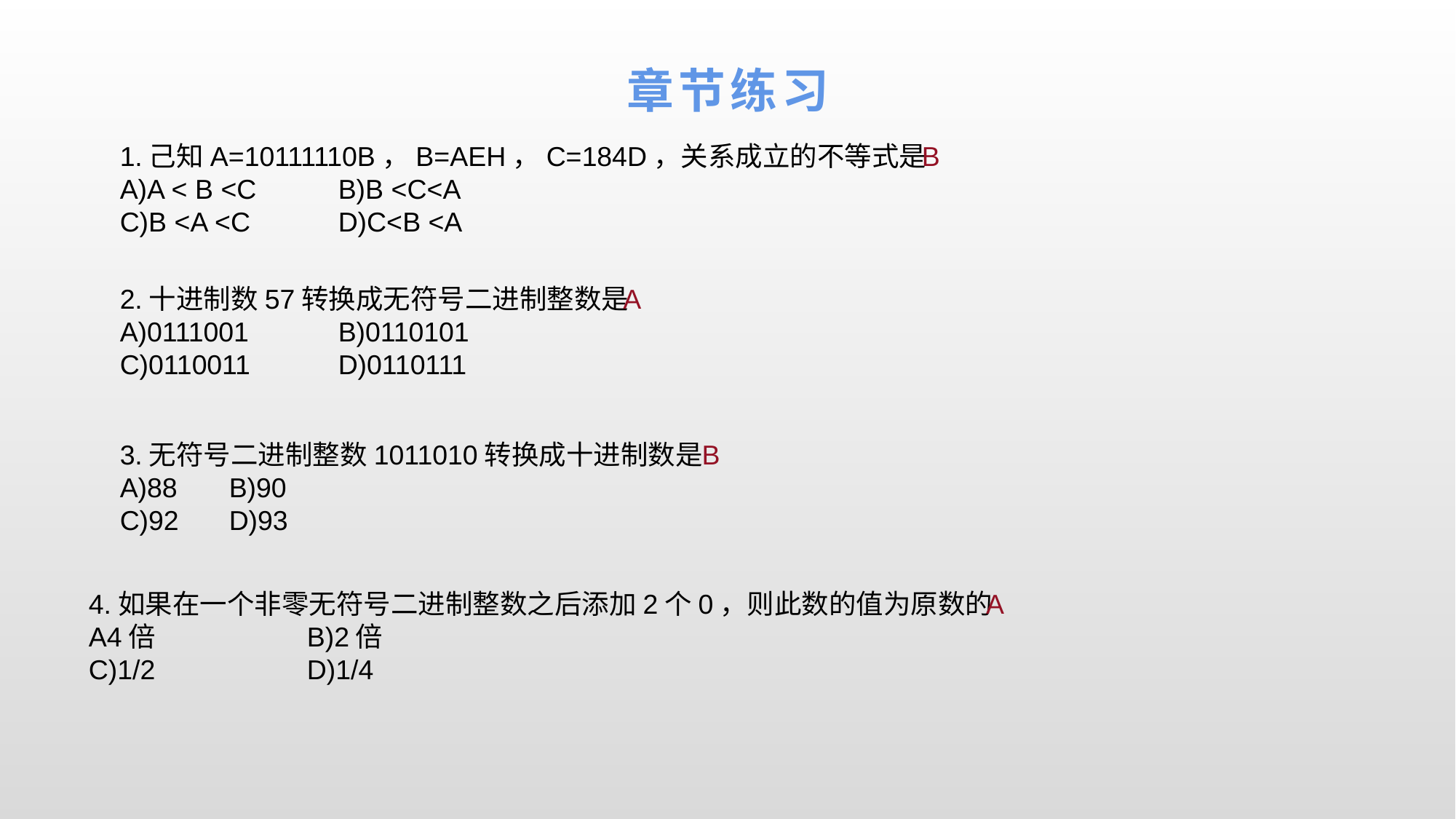

# 章节练习
1.己知A=10111110B，B=AEH，C=184D，关系成立的不等式是
A)A < B <C   	B)B <C<A
C)B <A <C	D)C<B <A
B
2.十进制数57转换成无符号二进制整数是
A)0111001 	B)0110101
C)0110011	D)0110111

A
3.无符号二进制整数1011010转换成十进制数是
A)88	B)90
C)92	D)93
B
4.如果在一个非零无符号二进制整数之后添加2个0，则此数的值为原数的
A4倍		B)2倍
C)1/2		D)1/4
A